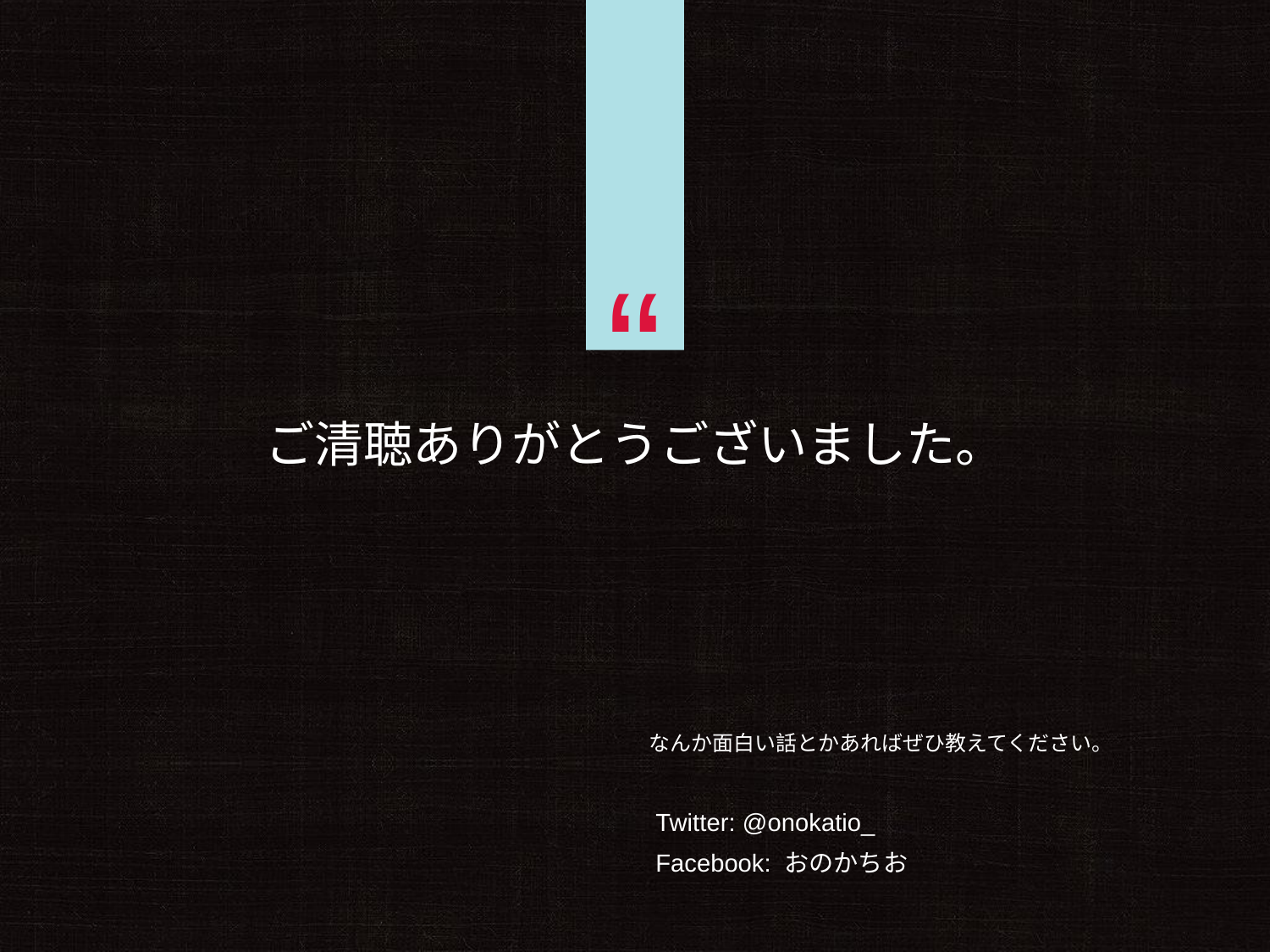

ご清聴ありがとうございました。
なんか面白い話とかあればぜひ教えてください。
Twitter: @onokatio_
Facebook: おのかちお